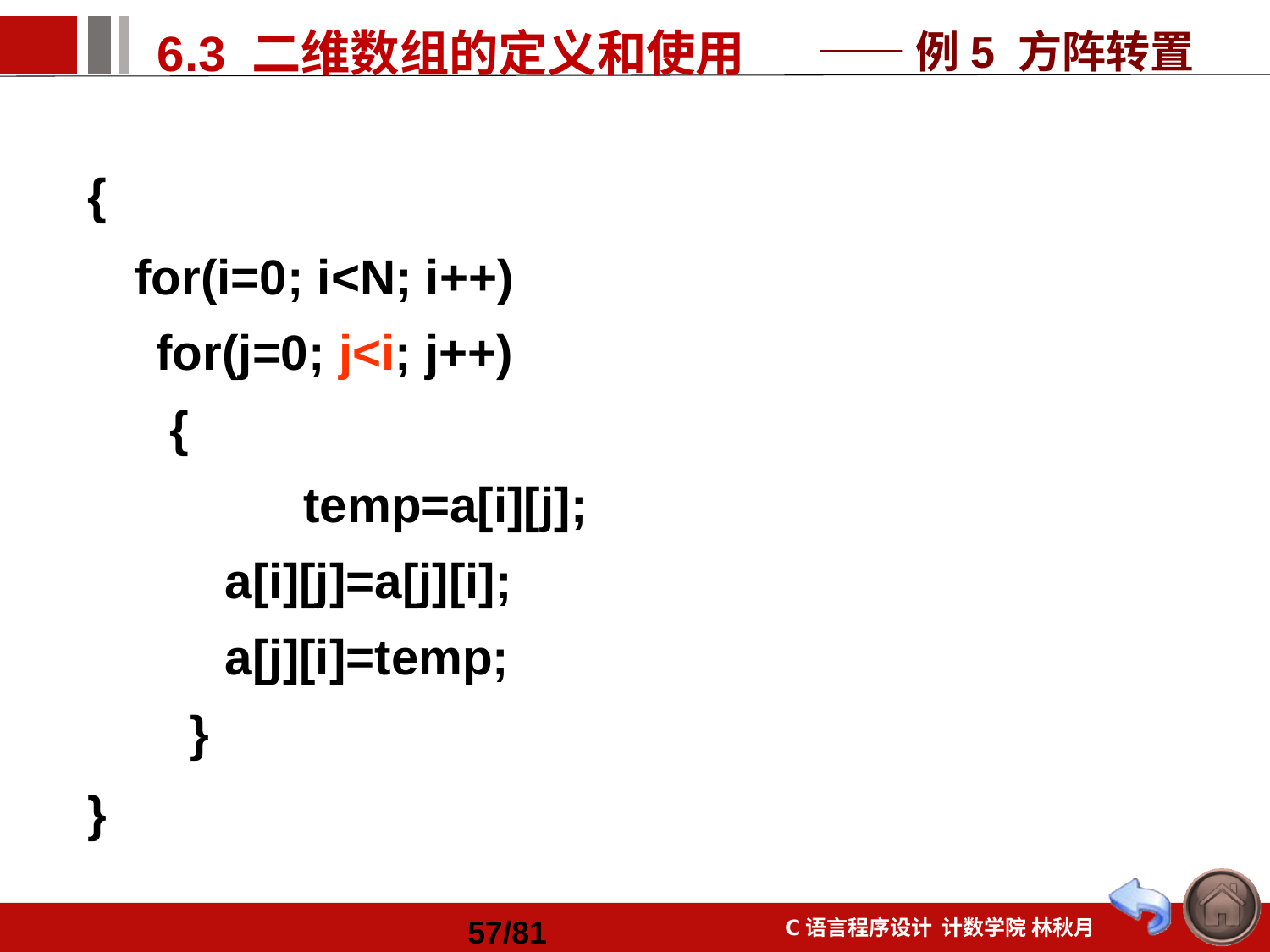

——例5 方阵转置
{
	for(i=0; i<N; i++)
     for(j=0; j<i; j++)
      {
		   temp=a[i][j];
          a[i][j]=a[j][i];
          a[j][i]=temp;
  	    }
}